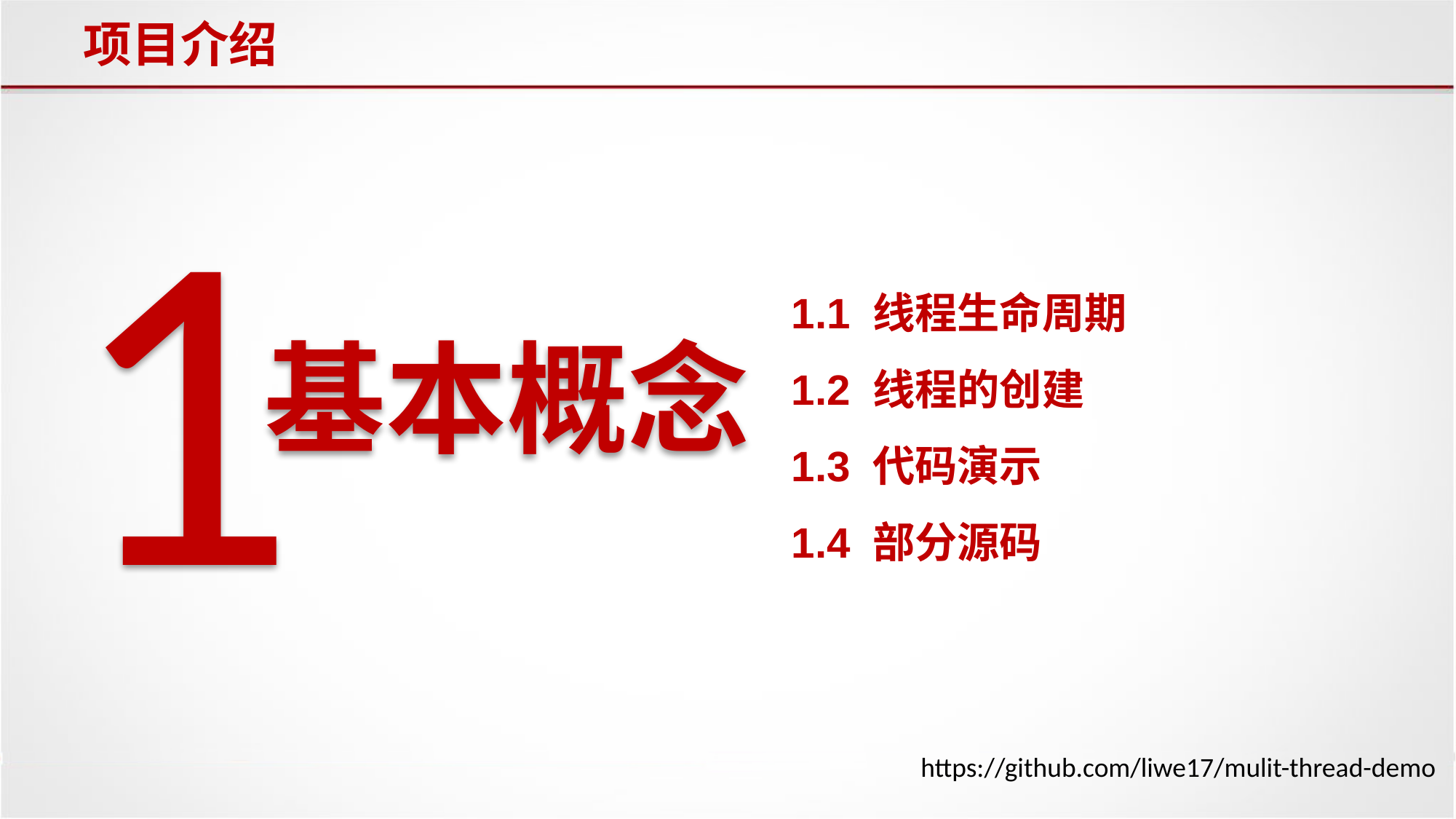

# 项目介绍
1
1.1 线程生命周期
1.2 线程的创建
1.3 代码演示
1.4 部分源码
基本概念